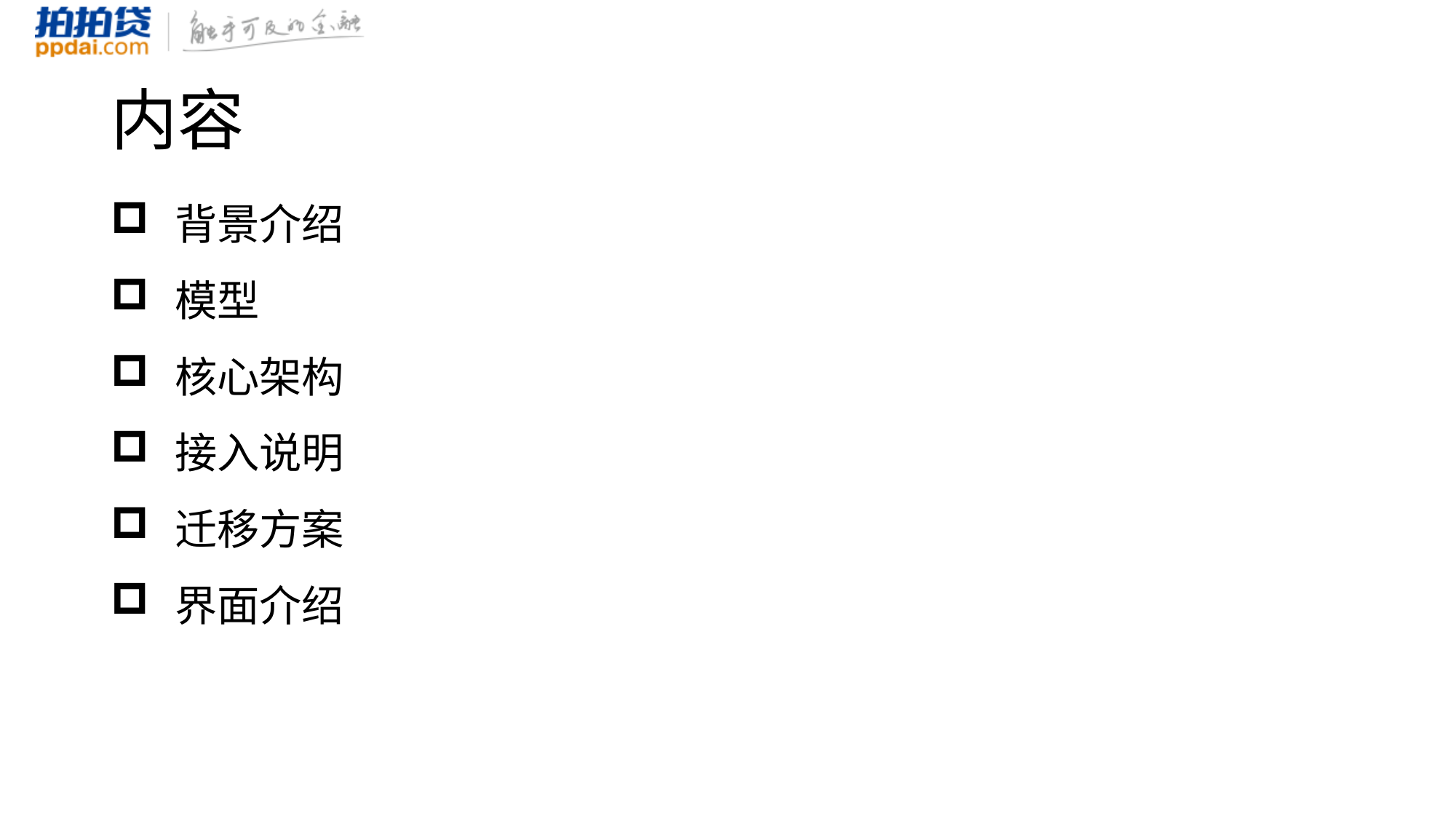

# 内容
背景介绍
模型
核心架构
接入说明
迁移方案
界面介绍